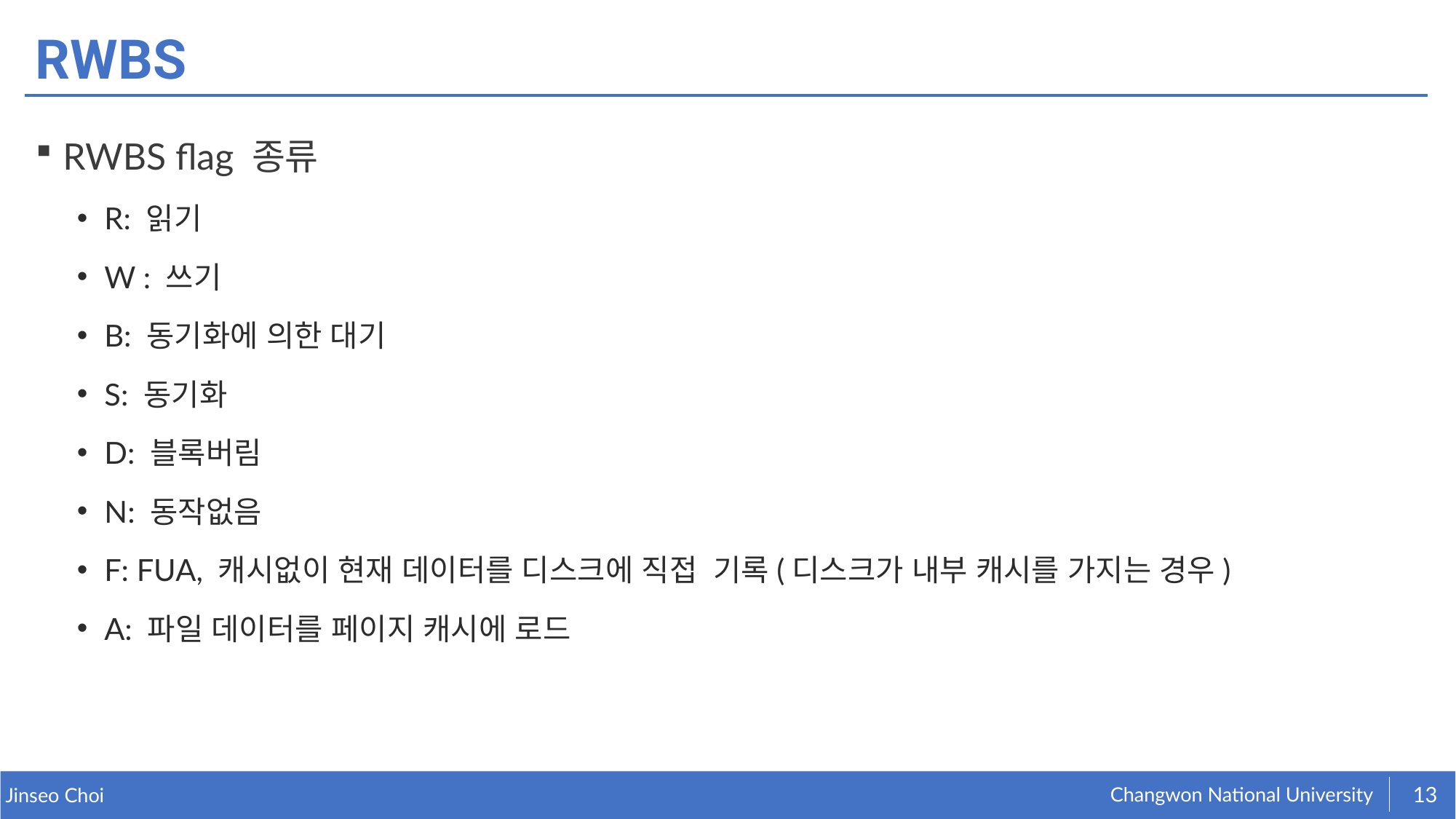

# RWBS
RWBS flag 종류
R: 읽기
W : 쓰기
B: 동기화에 의한 대기
S: 동기화
D: 블록버림
N: 동작없음
F: FUA, 캐시없이 현재 데이터를 디스크에 직접  기록(디스크가 내부 캐시를 가지는 경우)
A: 파일 데이터를 페이지 캐시에 로드
13